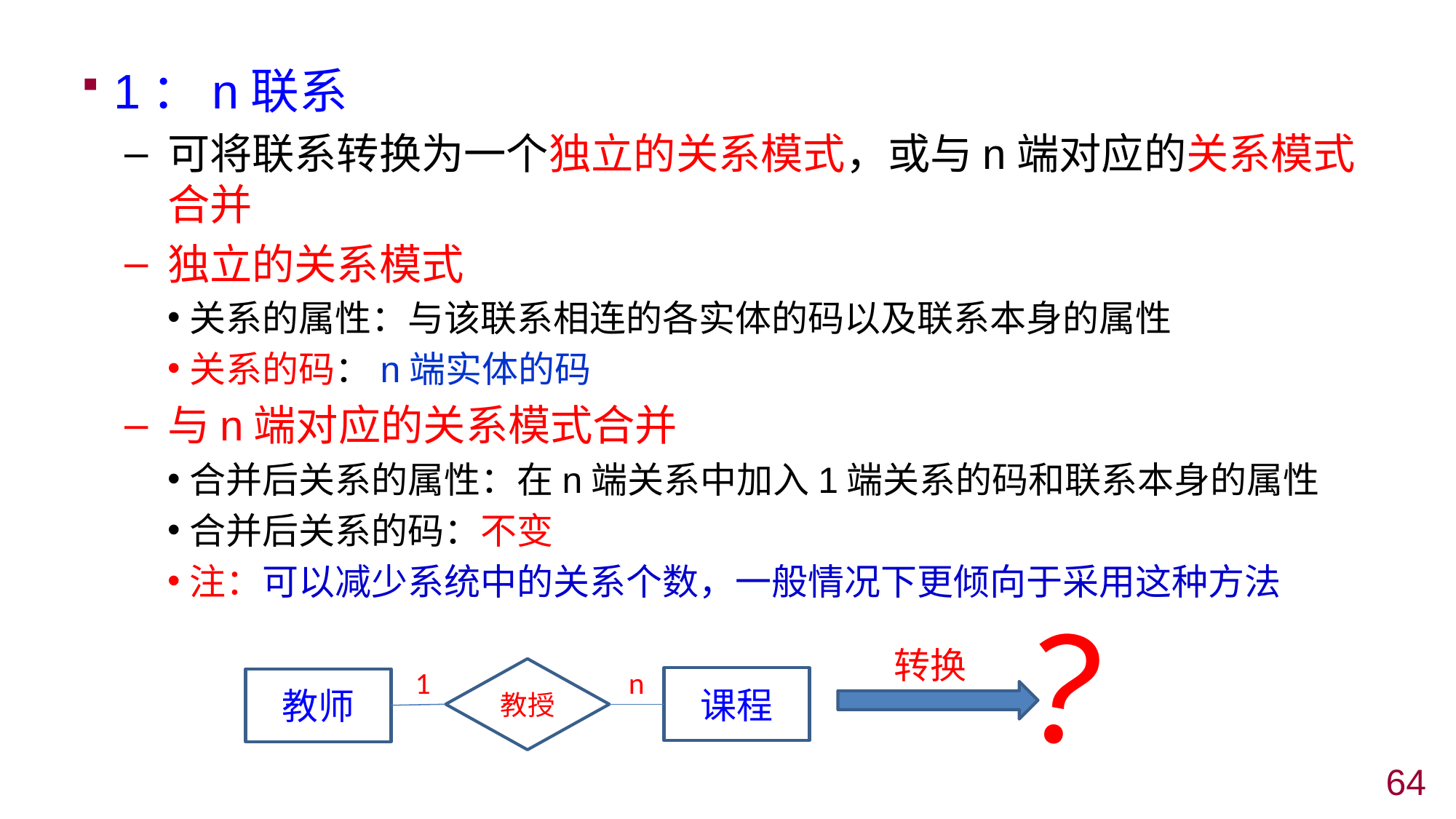

1：n联系
可将联系转换为一个独立的关系模式，或与n端对应的关系模式合并
独立的关系模式
关系的属性：与该联系相连的各实体的码以及联系本身的属性
关系的码：n端实体的码
与n端对应的关系模式合并
合并后关系的属性：在n端关系中加入1端关系的码和联系本身的属性
合并后关系的码：不变
注：可以减少系统中的关系个数，一般情况下更倾向于采用这种方法
？
转换
1
教授
n
课程
教师

64